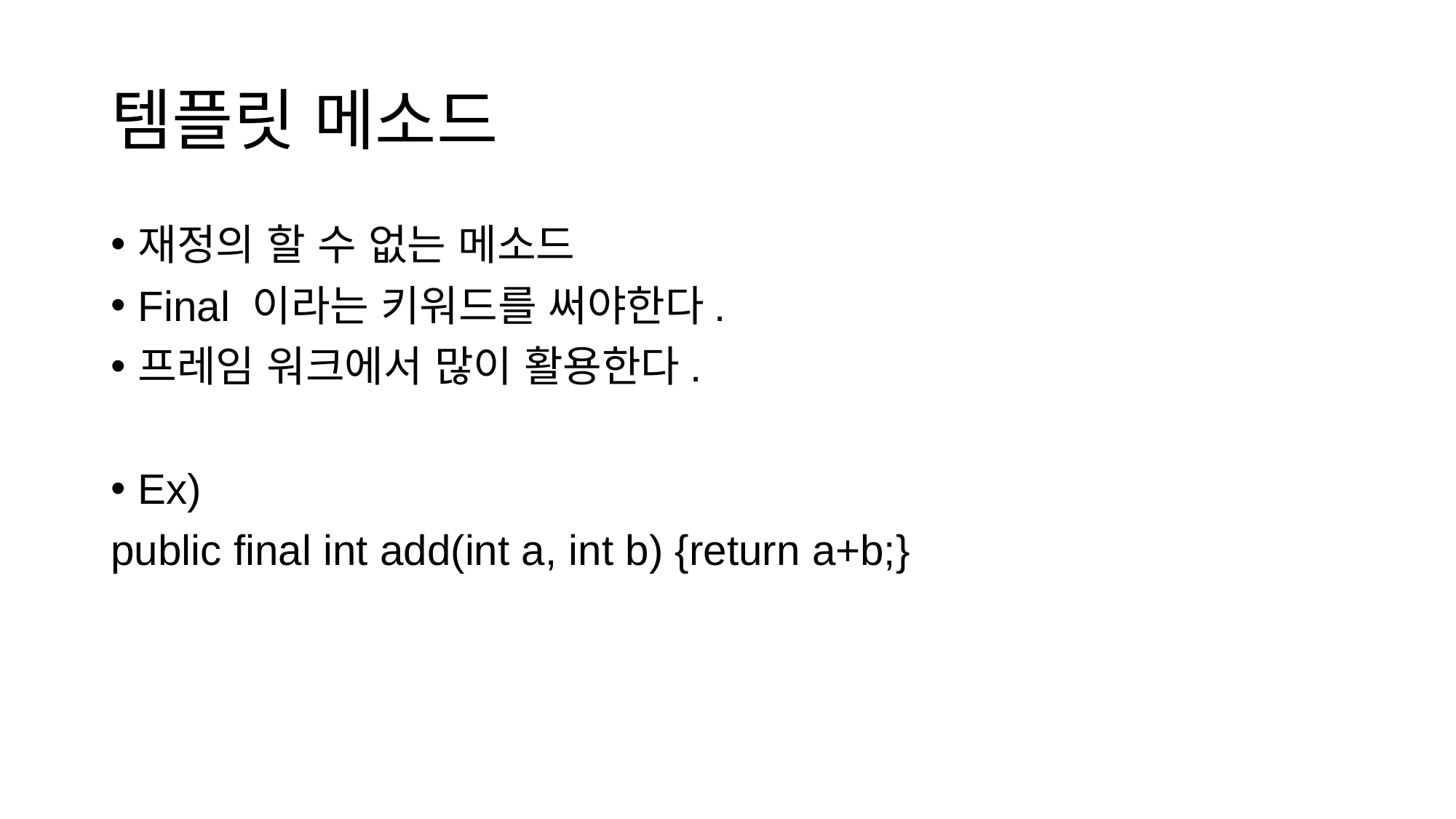

# 템플릿 메소드
재정의 할 수 없는 메소드
Final 이라는 키워드를 써야한다.
프레임 워크에서 많이 활용한다.

Ex)
public final int add(int a, int b) {return a+b;}